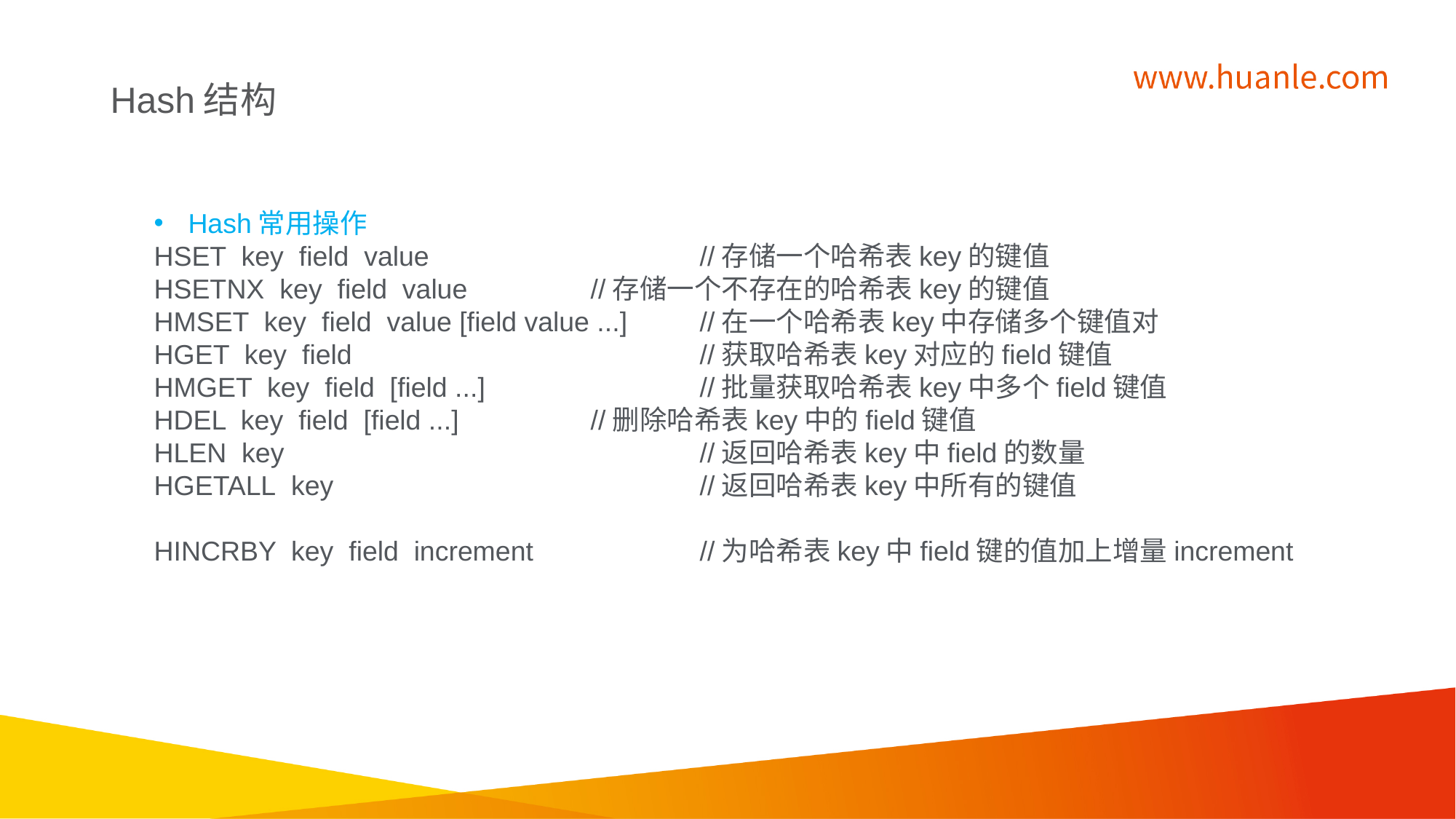

Hash结构
Hash常用操作
HSET  key  field  value 			//存储一个哈希表key的键值
HSETNX  key  field  value 		//存储一个不存在的哈希表key的键值
HMSET  key  field  value [field value ...] 	//在一个哈希表key中存储多个键值对
HGET  key  field 				//获取哈希表key对应的field键值
HMGET  key  field  [field ...] 		//批量获取哈希表key中多个field键值
HDEL  key  field  [field ...] 		//删除哈希表key中的field键值
HLEN  key				//返回哈希表key中field的数量
HGETALL  key				//返回哈希表key中所有的键值

HINCRBY  key  field  increment 		//为哈希表key中field键的值加上增量increment